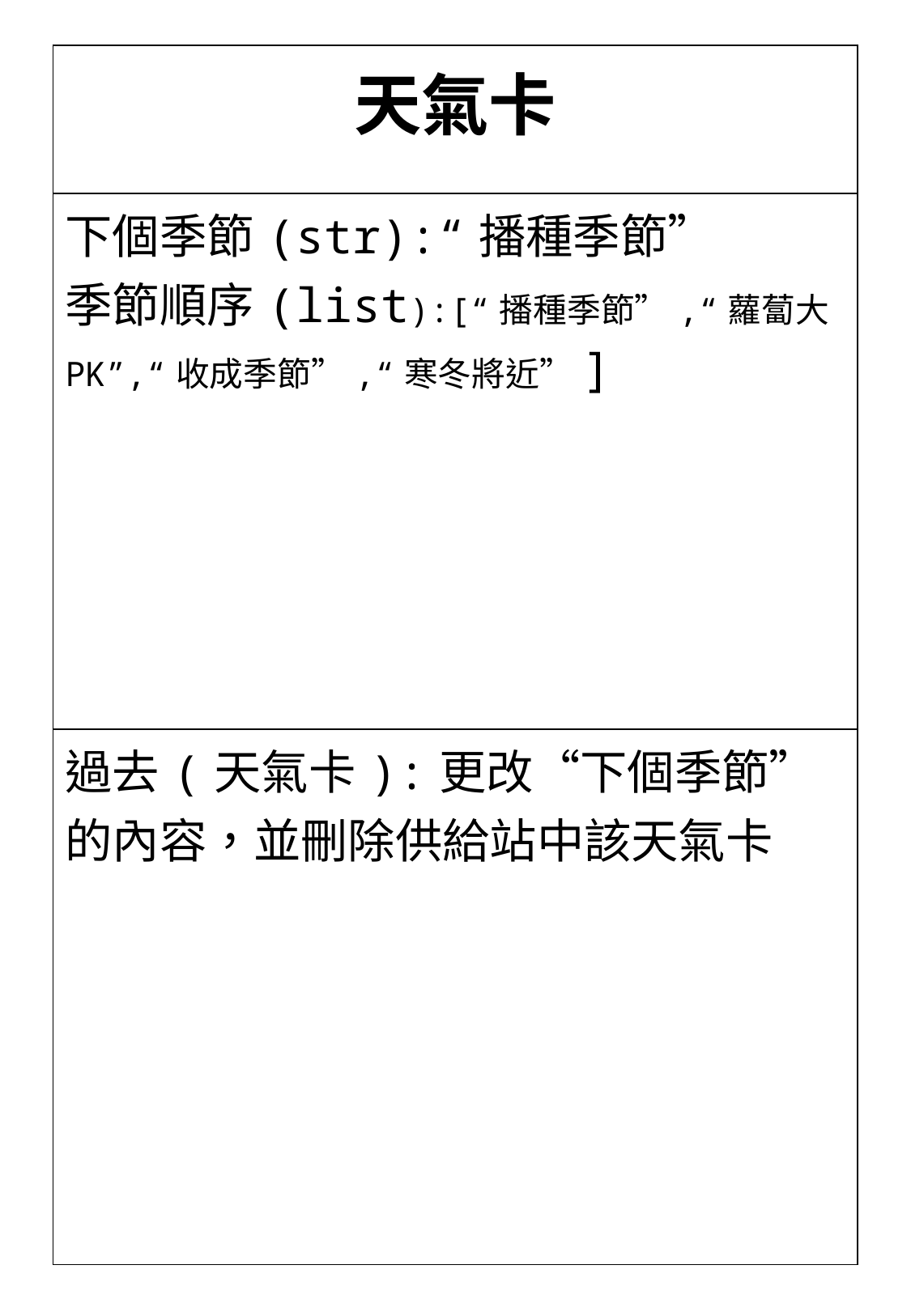

| 天氣卡 |
| --- |
| 下個季節(str):“播種季節” 季節順序(list):[“播種季節”,“蘿蔔大PK”,“收成季節”,“寒冬將近”] |
| 過去(天氣卡):更改“下個季節”的內容，並刪除供給站中該天氣卡 |